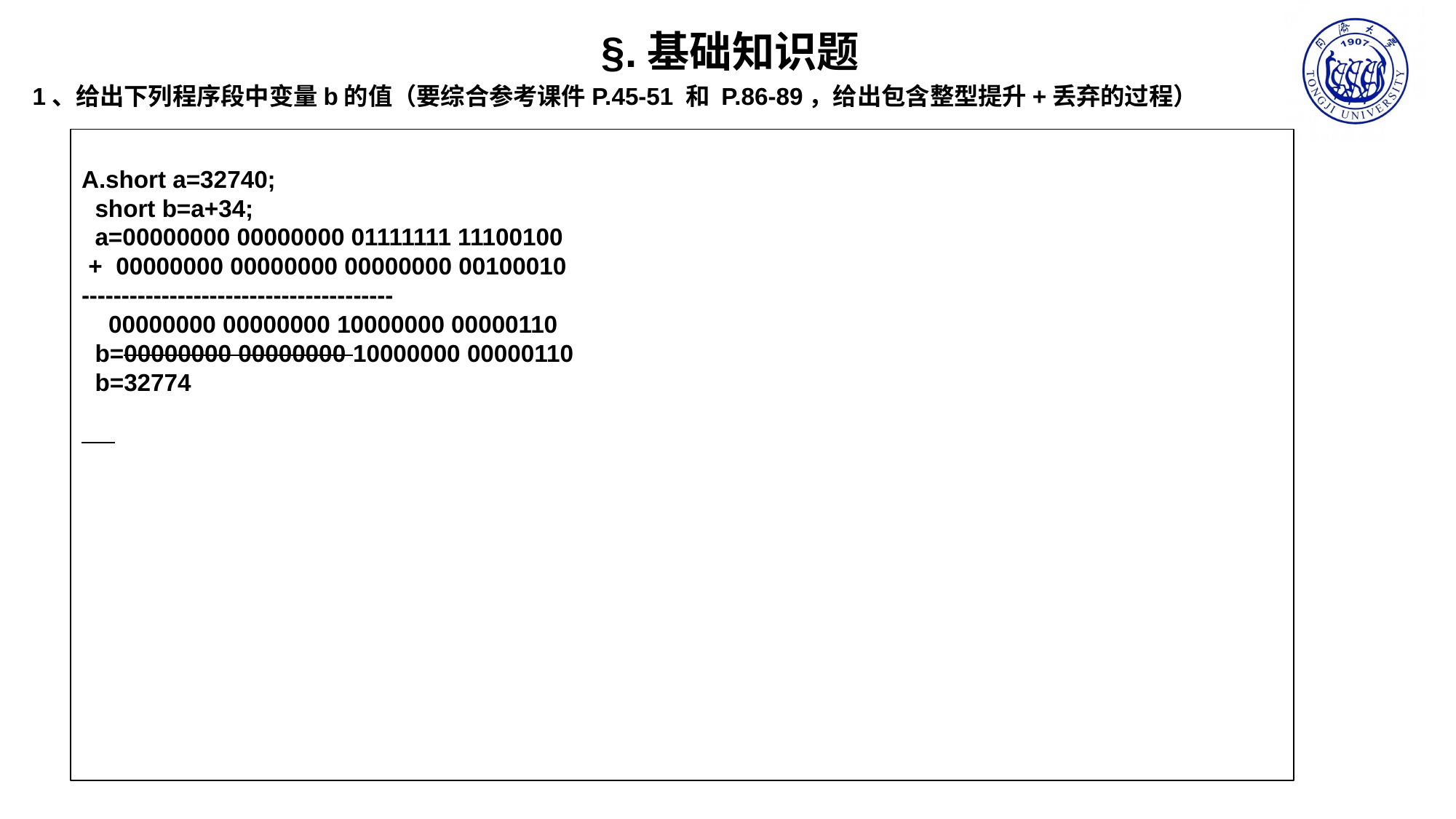

§.基础知识题
1、给出下列程序段中变量b的值（要综合参考课件P.45-51 和 P.86-89，给出包含整型提升+丢弃的过程）

A.short a=32740;
  short b=a+34;
  a=00000000 00000000 01111111 11100100
 +  00000000 00000000 00000000 00100010
---------------------------------------
    00000000 00000000 10000000 00000110
  b=00000000 00000000 10000000 00000110
  b=32774